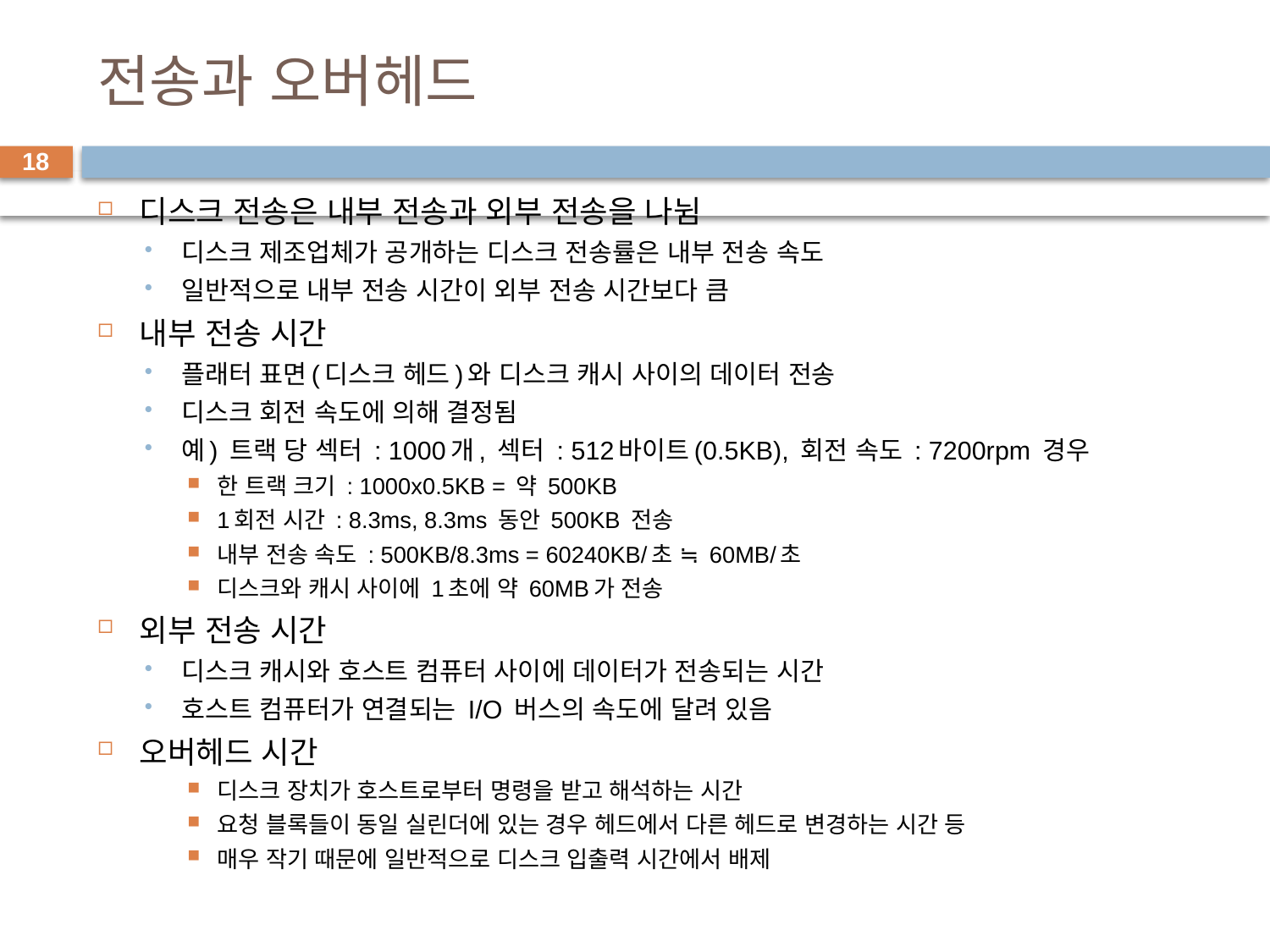

# 전송과 오버헤드
18
디스크 전송은 내부 전송과 외부 전송을 나뉨
디스크 제조업체가 공개하는 디스크 전송률은 내부 전송 속도
일반적으로 내부 전송 시간이 외부 전송 시간보다 큼
내부 전송 시간
플래터 표면(디스크 헤드)와 디스크 캐시 사이의 데이터 전송
디스크 회전 속도에 의해 결정됨
예) 트랙 당 섹터 : 1000개, 섹터 : 512바이트(0.5KB), 회전 속도 : 7200rpm 경우
한 트랙 크기 : 1000x0.5KB = 약 500KB
1회전 시간 : 8.3ms, 8.3ms 동안 500KB 전송
내부 전송 속도 : 500KB/8.3ms = 60240KB/초 ≒ 60MB/초
디스크와 캐시 사이에 1초에 약 60MB가 전송
외부 전송 시간
디스크 캐시와 호스트 컴퓨터 사이에 데이터가 전송되는 시간
호스트 컴퓨터가 연결되는 I/O 버스의 속도에 달려 있음
오버헤드 시간
디스크 장치가 호스트로부터 명령을 받고 해석하는 시간
요청 블록들이 동일 실린더에 있는 경우 헤드에서 다른 헤드로 변경하는 시간 등
매우 작기 때문에 일반적으로 디스크 입출력 시간에서 배제